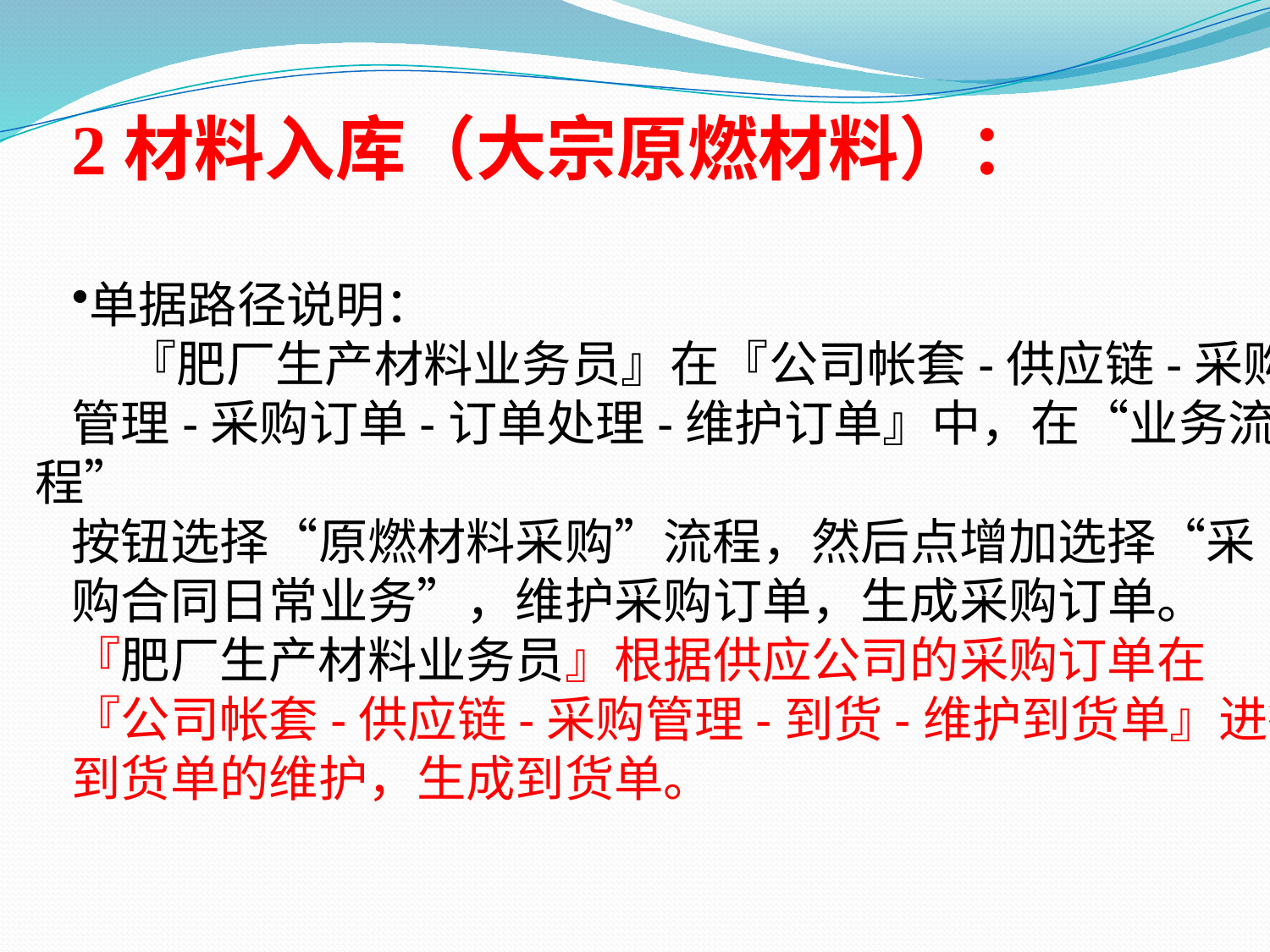

2材料入库（大宗原燃材料）：

单据路径说明：
    『肥厂生产材料业务员』在『公司帐套-供应链-采购
管理-采购订单-订单处理-维护订单』中，在“业务流程”
按钮选择“原燃材料采购”流程，然后点增加选择“采
购合同日常业务”，维护采购订单，生成采购订单。
『肥厂生产材料业务员』根据供应公司的采购订单在
『公司帐套-供应链-采购管理-到货-维护到货单』进行
到货单的维护，生成到货单。